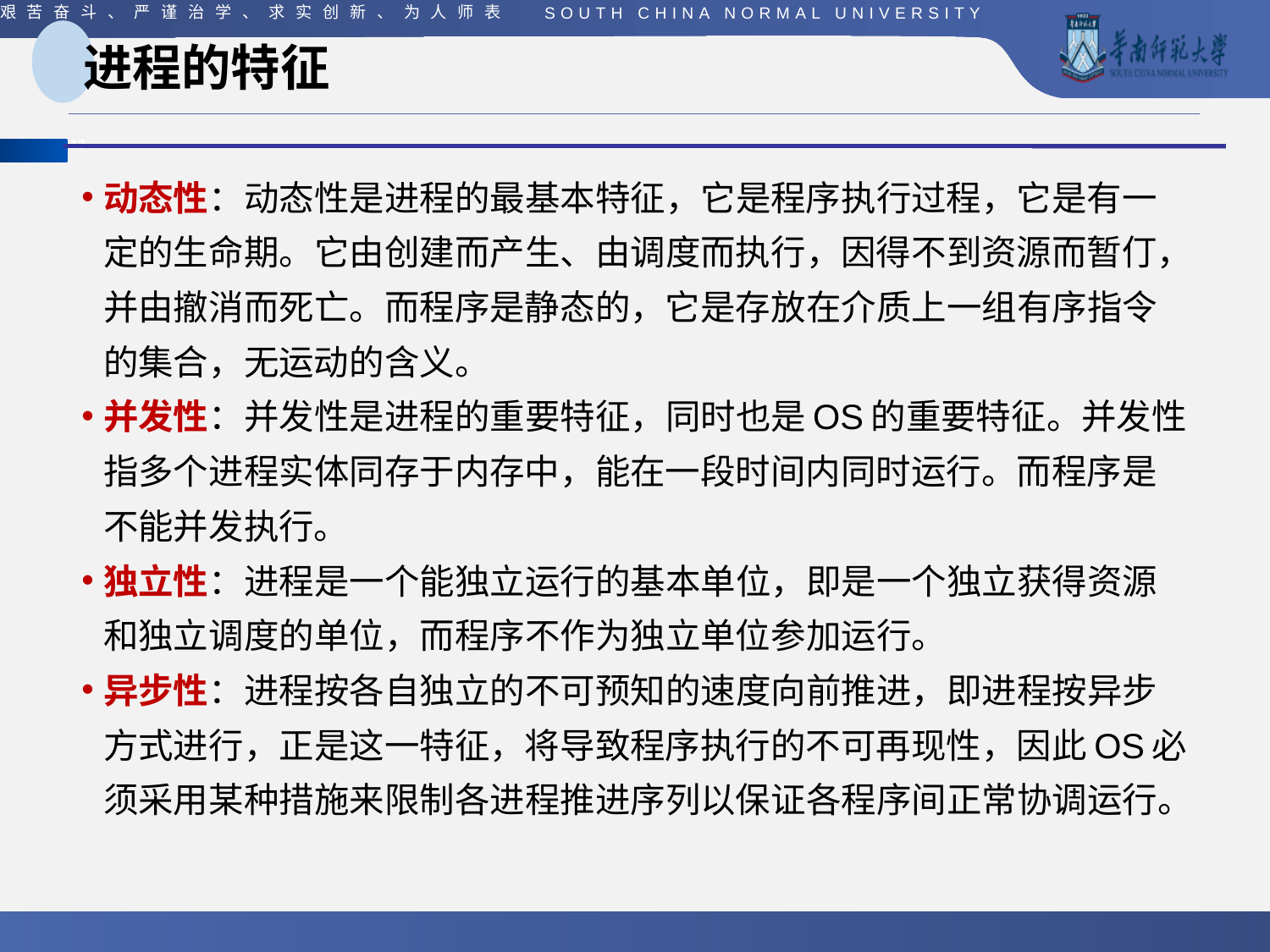

# 进程的特征
动态性：动态性是进程的最基本特征，它是程序执行过程，它是有一定的生命期。它由创建而产生、由调度而执行，因得不到资源而暂仃，并由撤消而死亡。而程序是静态的，它是存放在介质上一组有序指令的集合，无运动的含义。
并发性：并发性是进程的重要特征，同时也是OS的重要特征。并发性指多个进程实体同存于内存中，能在一段时间内同时运行。而程序是不能并发执行。
独立性：进程是一个能独立运行的基本单位，即是一个独立获得资源和独立调度的单位，而程序不作为独立单位参加运行。
异步性：进程按各自独立的不可预知的速度向前推进，即进程按异步方式进行，正是这一特征，将导致程序执行的不可再现性，因此OS必须采用某种措施来限制各进程推进序列以保证各程序间正常协调运行。

13